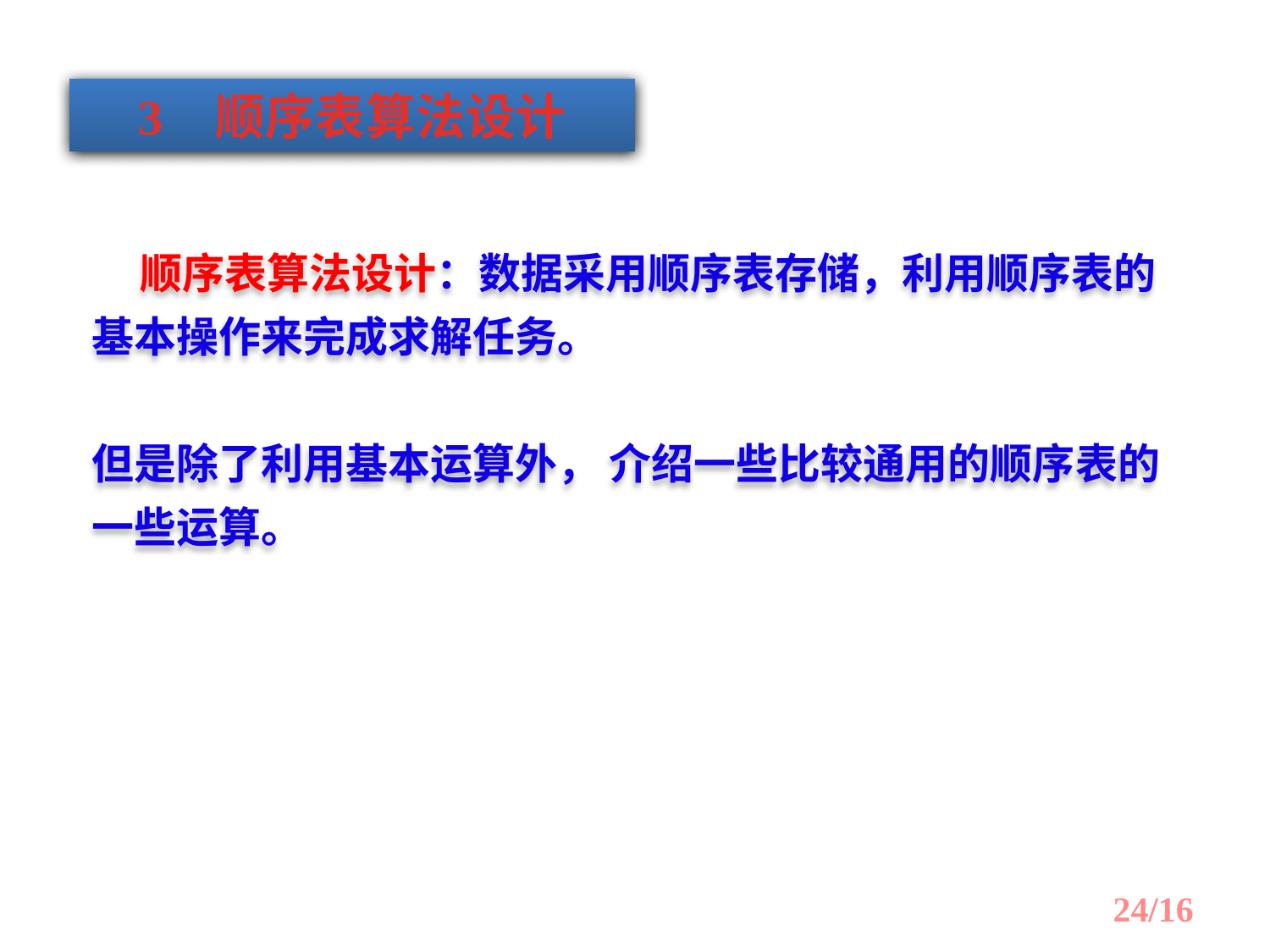

3   顺序表算法设计
    顺序表算法设计：数据采用顺序表存储，利用顺序表的基本操作来完成求解任务。

但是除了利用基本运算外， 介绍一些比较通用的顺序表的一些运算。
24/16